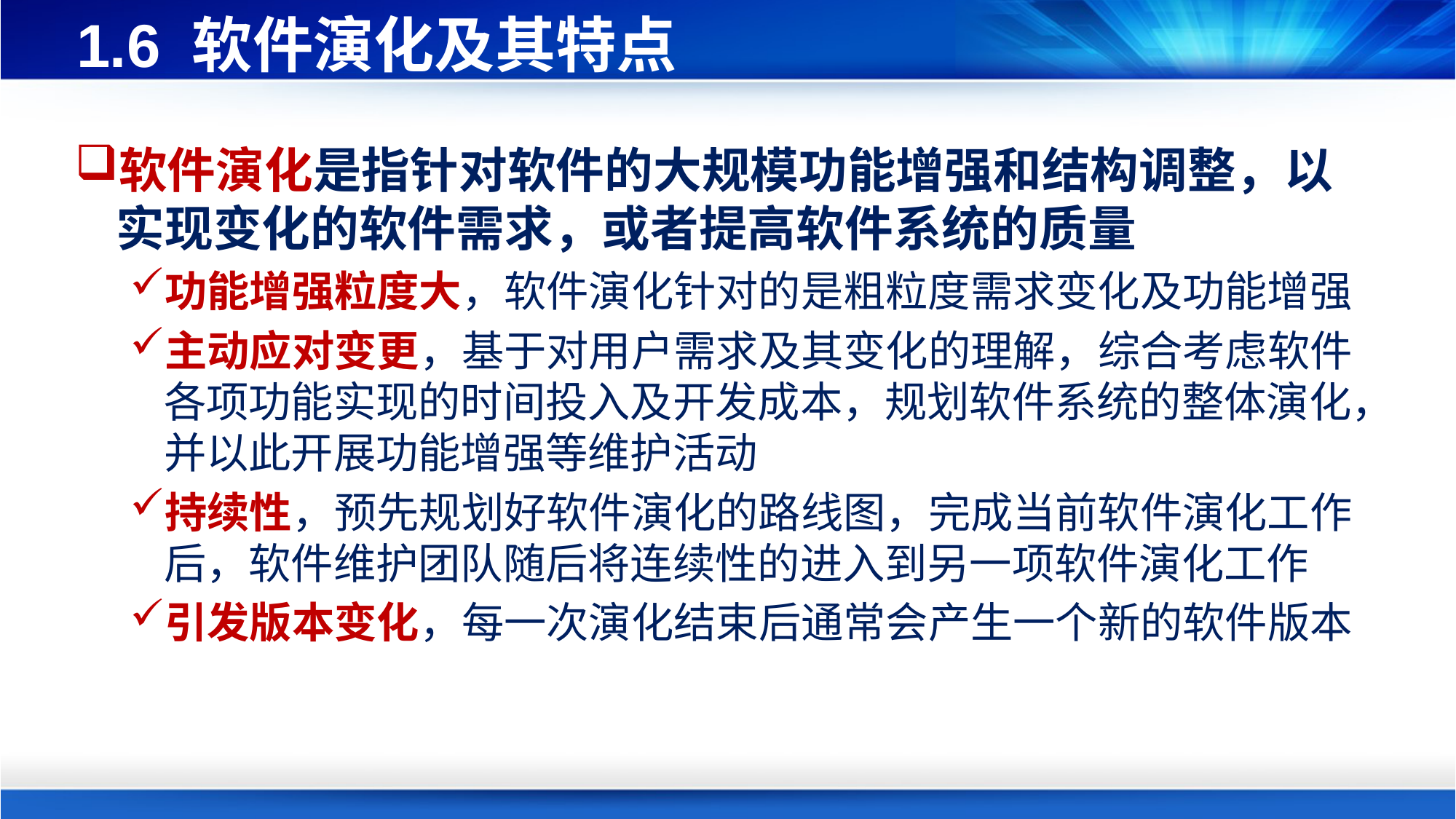

# 1.6 软件演化及其特点
软件演化是指针对软件的大规模功能增强和结构调整，以实现变化的软件需求，或者提高软件系统的质量
功能增强粒度大，软件演化针对的是粗粒度需求变化及功能增强
主动应对变更，基于对用户需求及其变化的理解，综合考虑软件各项功能实现的时间投入及开发成本，规划软件系统的整体演化，并以此开展功能增强等维护活动
持续性，预先规划好软件演化的路线图，完成当前软件演化工作后，软件维护团队随后将连续性的进入到另一项软件演化工作
引发版本变化，每一次演化结束后通常会产生一个新的软件版本